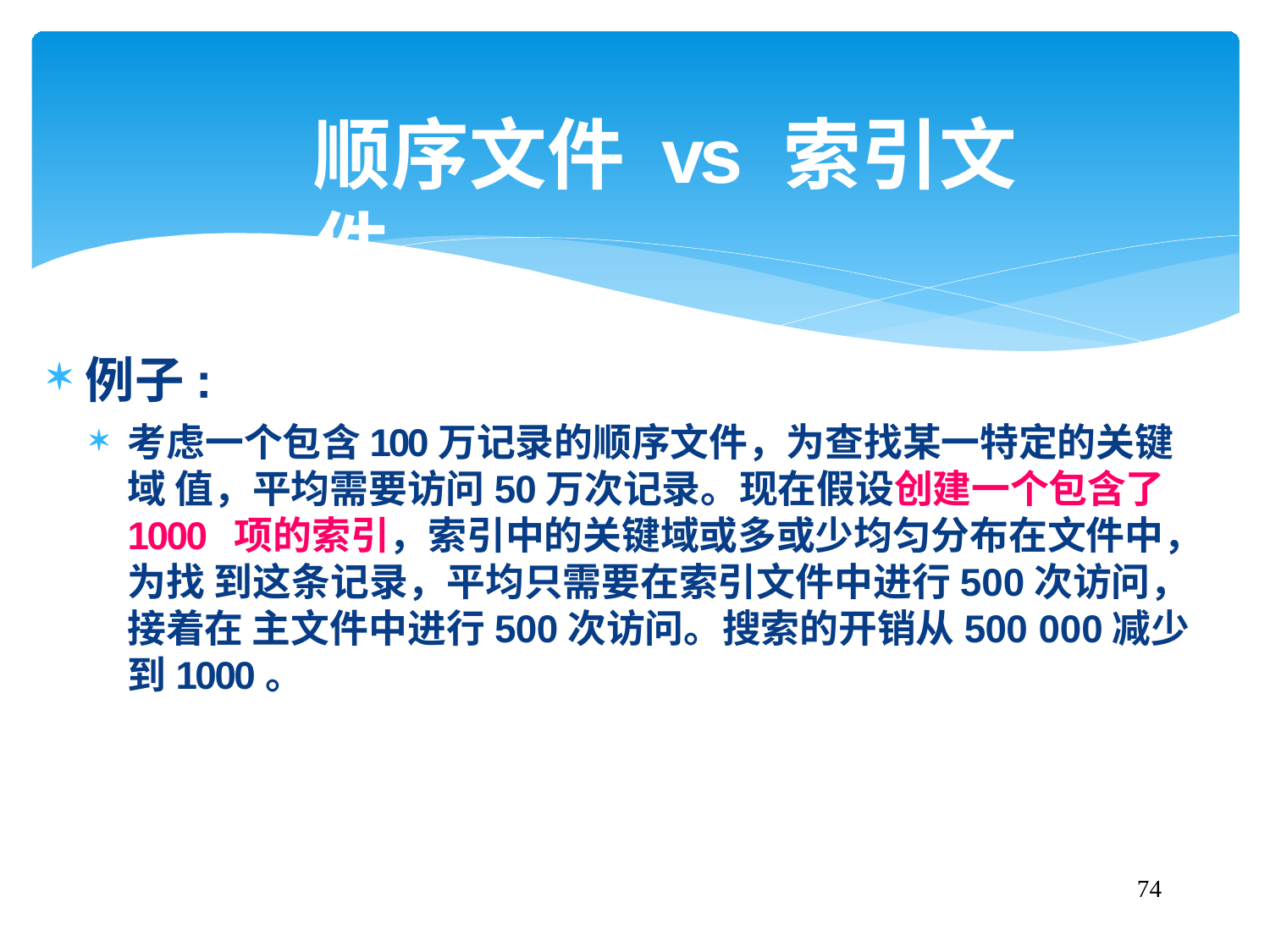

# 顺序文件vs 索引文件
例子:
考虑一个包含100万记录的顺序文件，为查找某一特定的关键域 值，平均需要访问50万次记录。现在假设创建一个包含了1000  项的索引，索引中的关键域或多或少均匀分布在文件中，为找 到这条记录，平均只需要在索引文件中进行500次访问，接着在 主文件中进行500次访问。搜索的开销从500 000减少到1000。
74